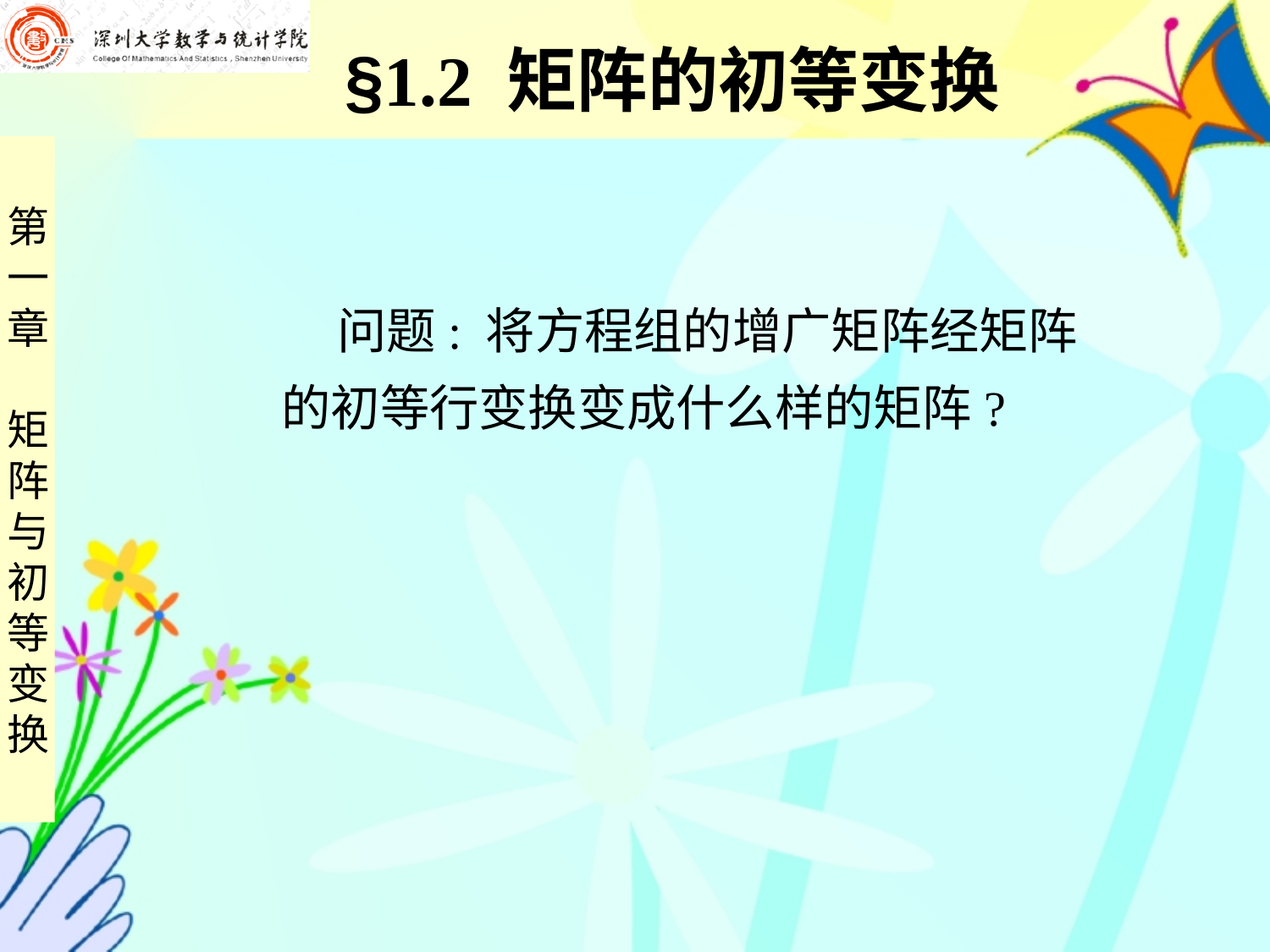

§1.2 矩阵的初等变换
    问题: 将方程组的增广矩阵经矩阵
的初等行变换变成什么样的矩阵?